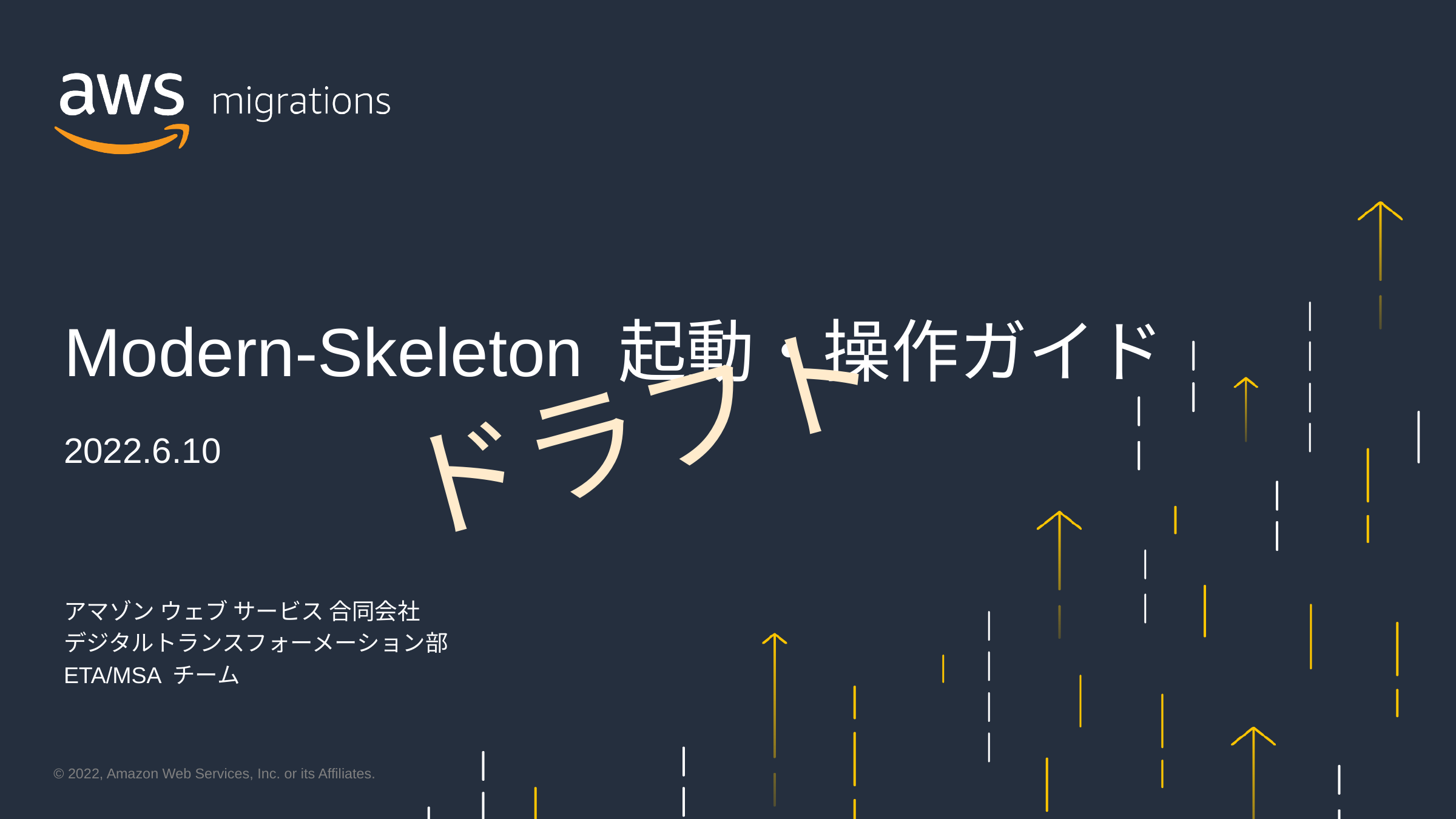

Modern-Skeleton 起動・操作ガイド
ドラフト
2022.6.10
アマゾン ウェブ サービス 合同会社
デジタルトランスフォーメーション部
ETA/MSA チーム